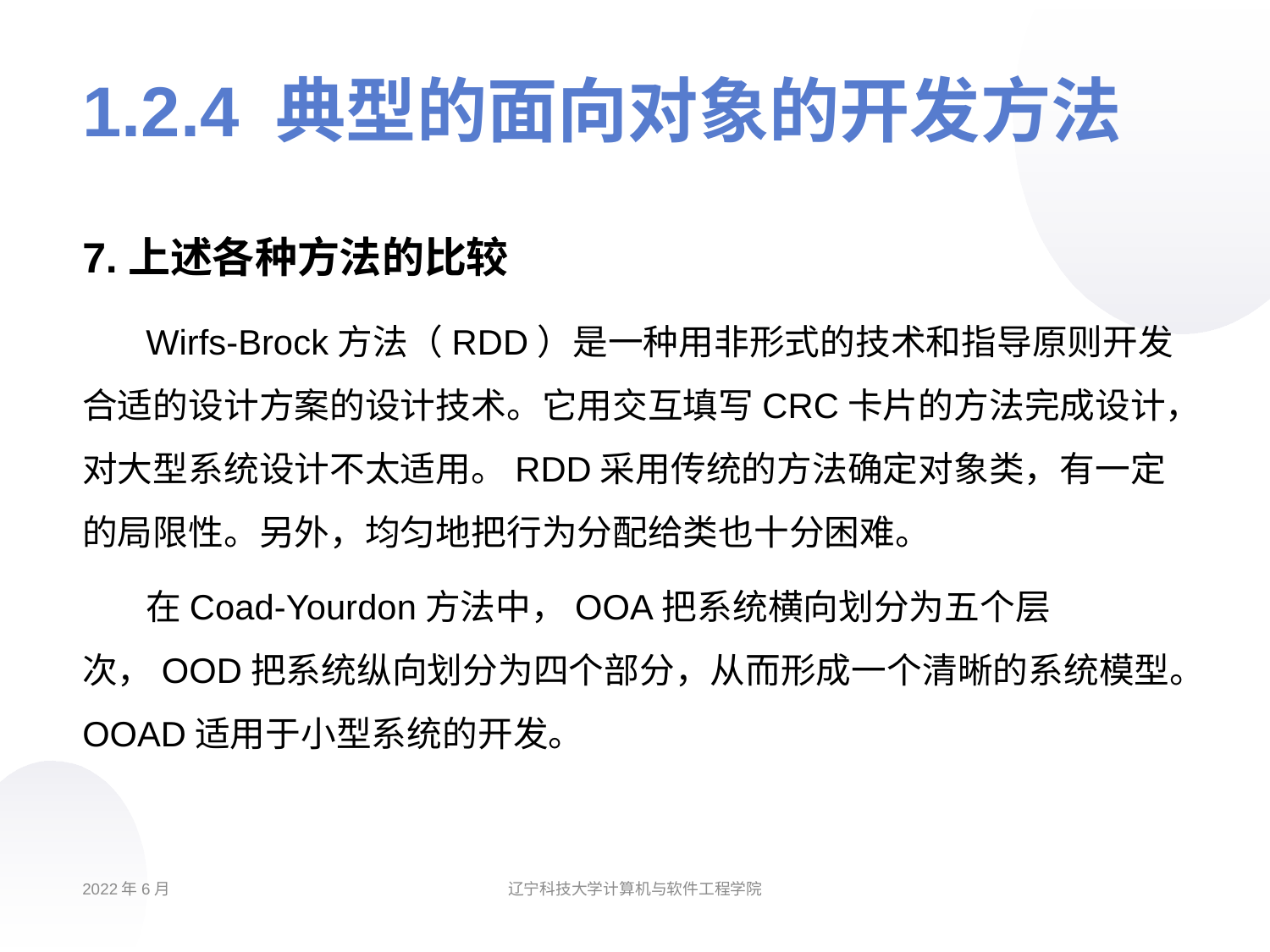

# 1.2.4 典型的面向对象的开发方法
7.上述各种方法的比较
Wirfs-Brock方法（RDD）是一种用非形式的技术和指导原则开发合适的设计方案的设计技术。它用交互填写CRC卡片的方法完成设计，对大型系统设计不太适用。RDD采用传统的方法确定对象类，有一定的局限性。另外，均匀地把行为分配给类也十分困难。
在Coad-Yourdon方法中，OOA把系统横向划分为五个层次，OOD把系统纵向划分为四个部分，从而形成一个清晰的系统模型。OOAD适用于小型系统的开发。

2022年6月
辽宁科技大学计算机与软件工程学院
152